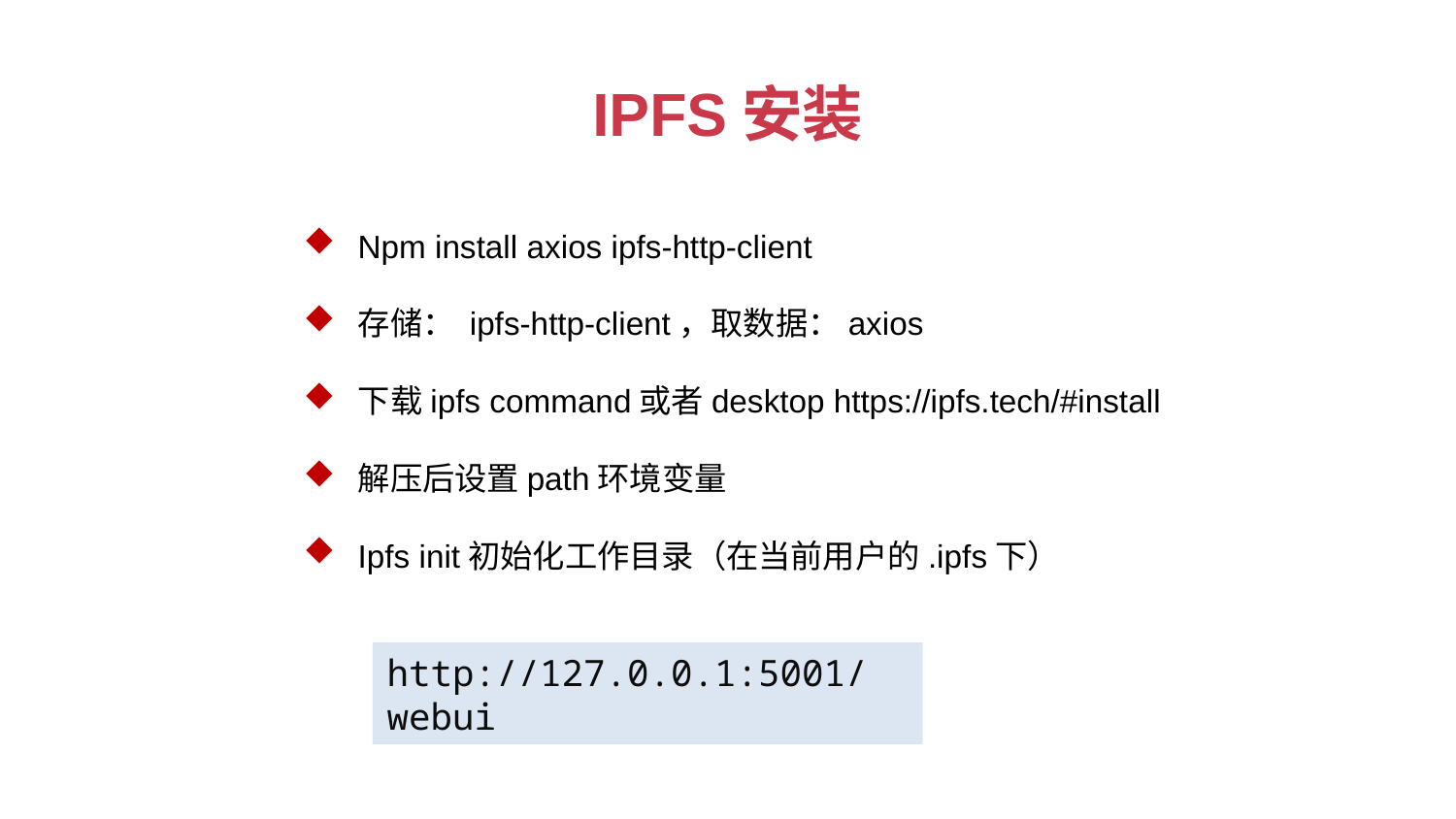

IPFS安装
Npm install axios ipfs-http-client
存储： ipfs-http-client，取数据：axios
下载ipfs command或者desktop https://ipfs.tech/#install
解压后设置path环境变量
Ipfs init初始化工作目录（在当前用户的.ipfs下）
http://127.0.0.1:5001/webui